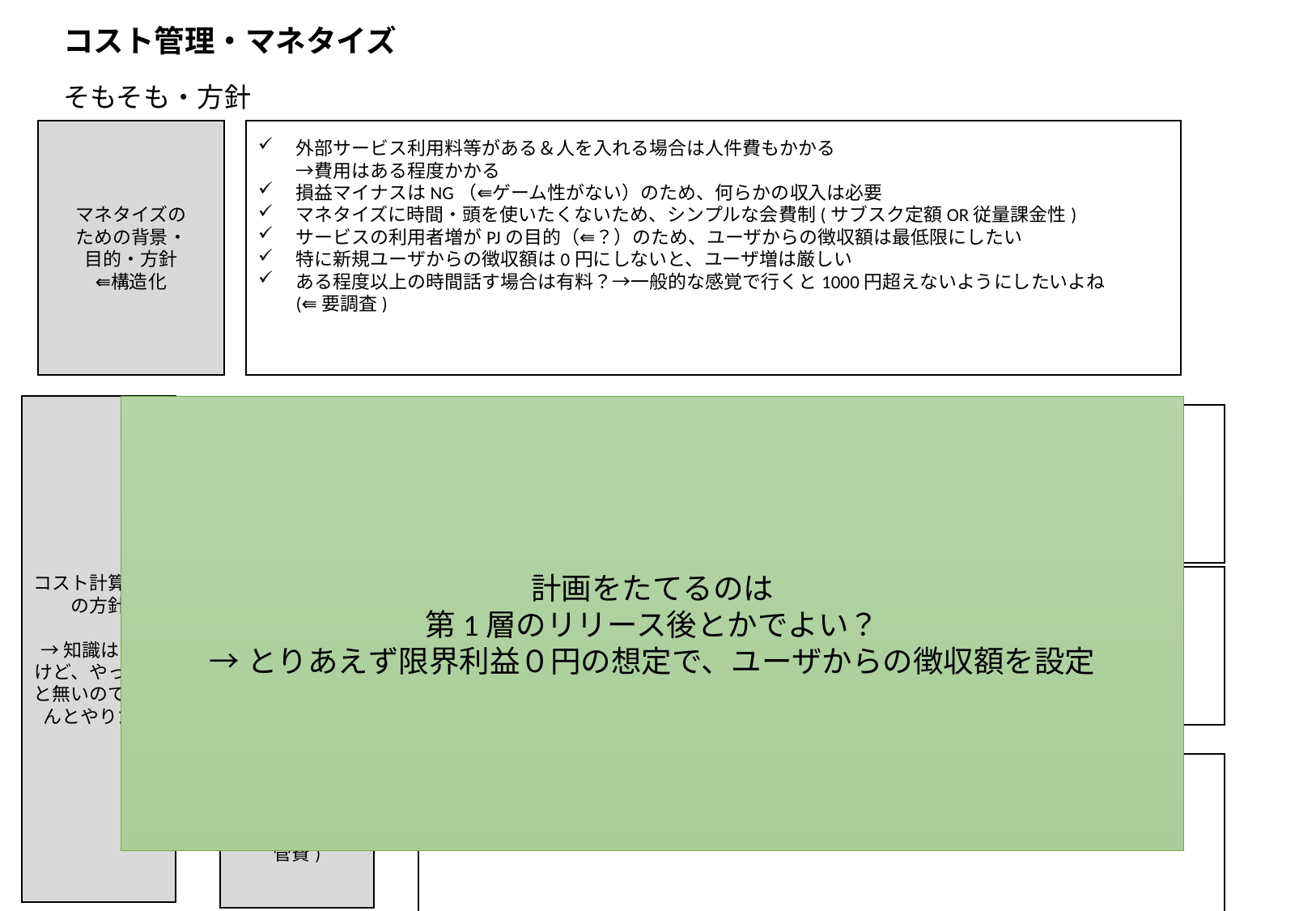

コスト管理・マネタイズ
# そもそも・方針
マネタイズの
ための背景・
目的・方針
⇚構造化
外部サービス利用料等がある＆人を入れる場合は人件費もかかる
→費用はある程度かかる
損益マイナスはNG（⇚ゲーム性がない）のため、何らかの収入は必要
マネタイズに時間・頭を使いたくないため、シンプルな会費制(サブスク定額OR従量課金性)
サービスの利用者増がPJの目的（⇚？）のため、ユーザからの徴収額は最低限にしたい
特に新規ユーザからの徴収額は0円にしないと、ユーザ増は厳しい
ある程度以上の時間話す場合は有料？→一般的な感覚で行くと1000円超えないようにしたいよね
(⇚要調査)

コスト計算方法
の方針
→知識はあるけど、やったこと無いのでちゃんとやりたい
計画をたてるのは
第1層のリリース後とかでよい？
→とりあえず限界利益０円の想定で、ユーザからの徴収額を設定
人件費の扱い
本業でないので稼働率の概念がない
→予定人件費がそのまま実際値、人件費差異ナシ
工数をどこまで精緻に取るか？半分遊び
→そもそも自分の工数って取る？取るなら、副業と同じ、5千円/H？
30千円とする？⇚ハードモード
そもそもこっちのPJでもマネジメントする意味
外払原価
そもそもプロダクトも部署も複数あるわけではないので、コスト管理の意味は薄い
単に外払原価だけ取れれば良いのでは
その他経費
(固定資産・販管費)
・・・・